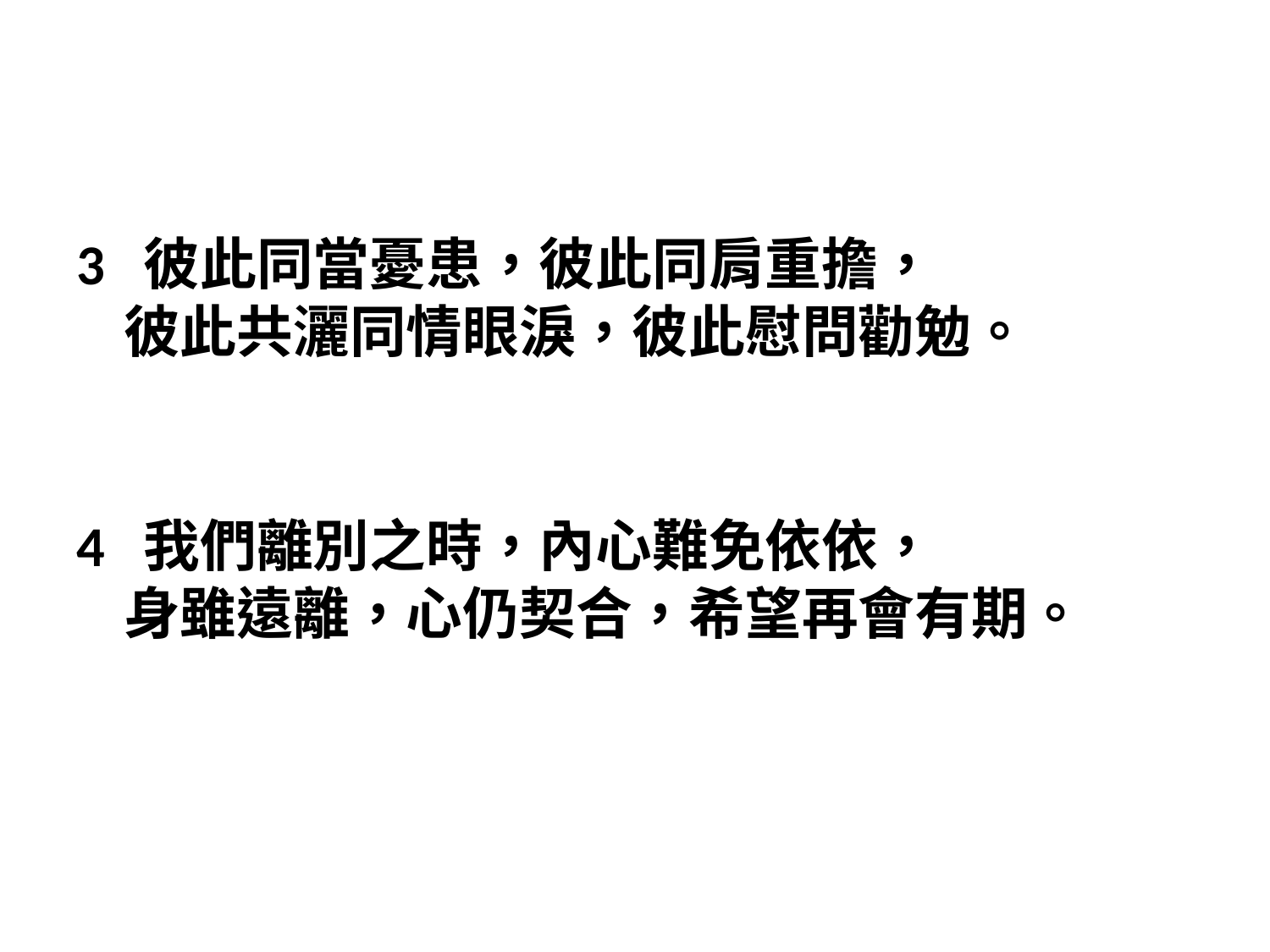

#
3  彼此同當憂患，彼此同肩重擔，
彼此共灑同情眼淚，彼此慰問勸勉。
4  我們離別之時，內心難免依依，
身雖遠離，心仍契合，希望再會有期。